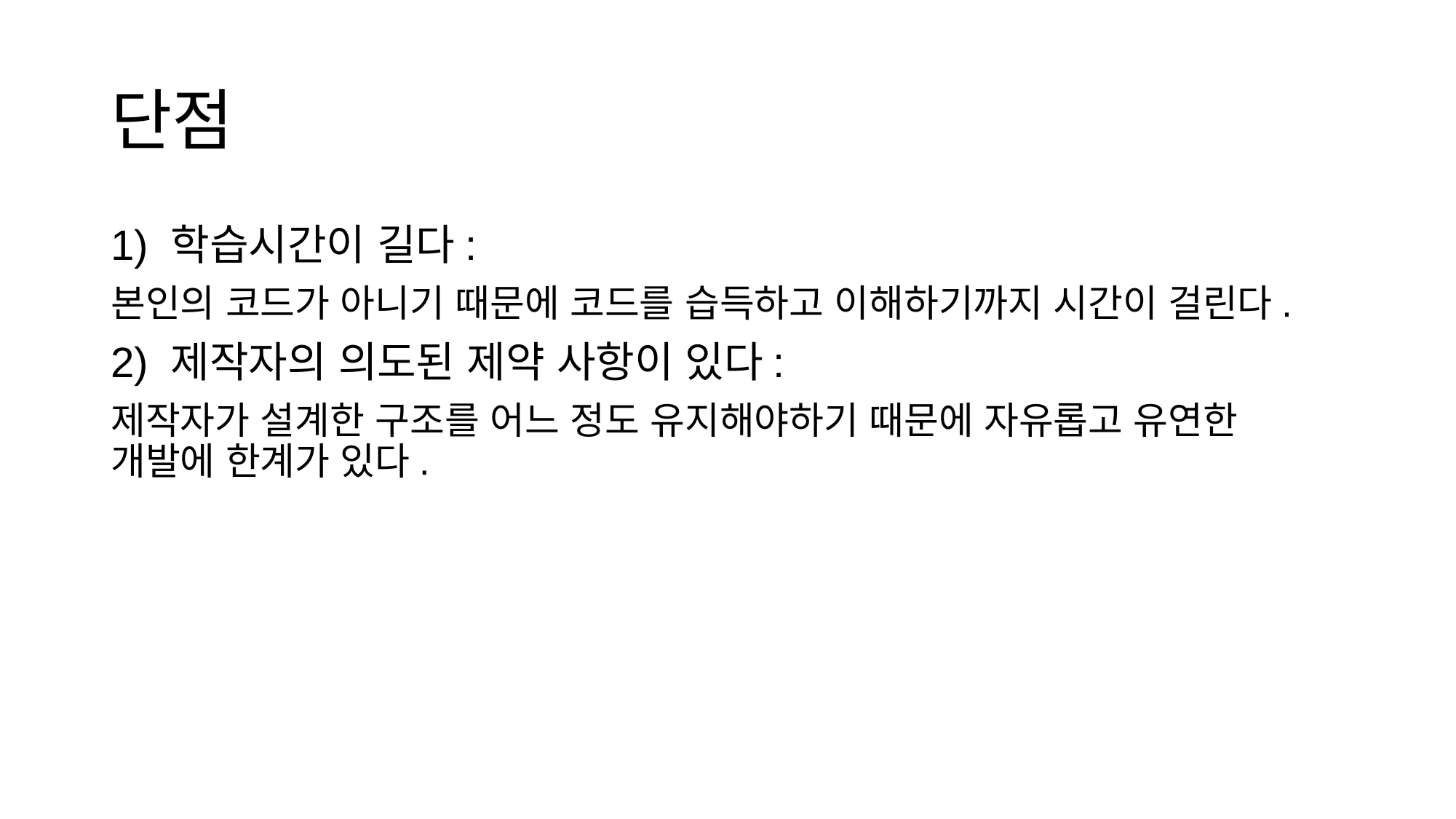

# 단점
1) 학습시간이 길다:
본인의 코드가 아니기 때문에 코드를 습득하고 이해하기까지 시간이 걸린다.
2) 제작자의 의도된 제약 사항이 있다:
제작자가 설계한 구조를 어느 정도 유지해야하기 때문에 자유롭고 유연한 개발에 한계가 있다.